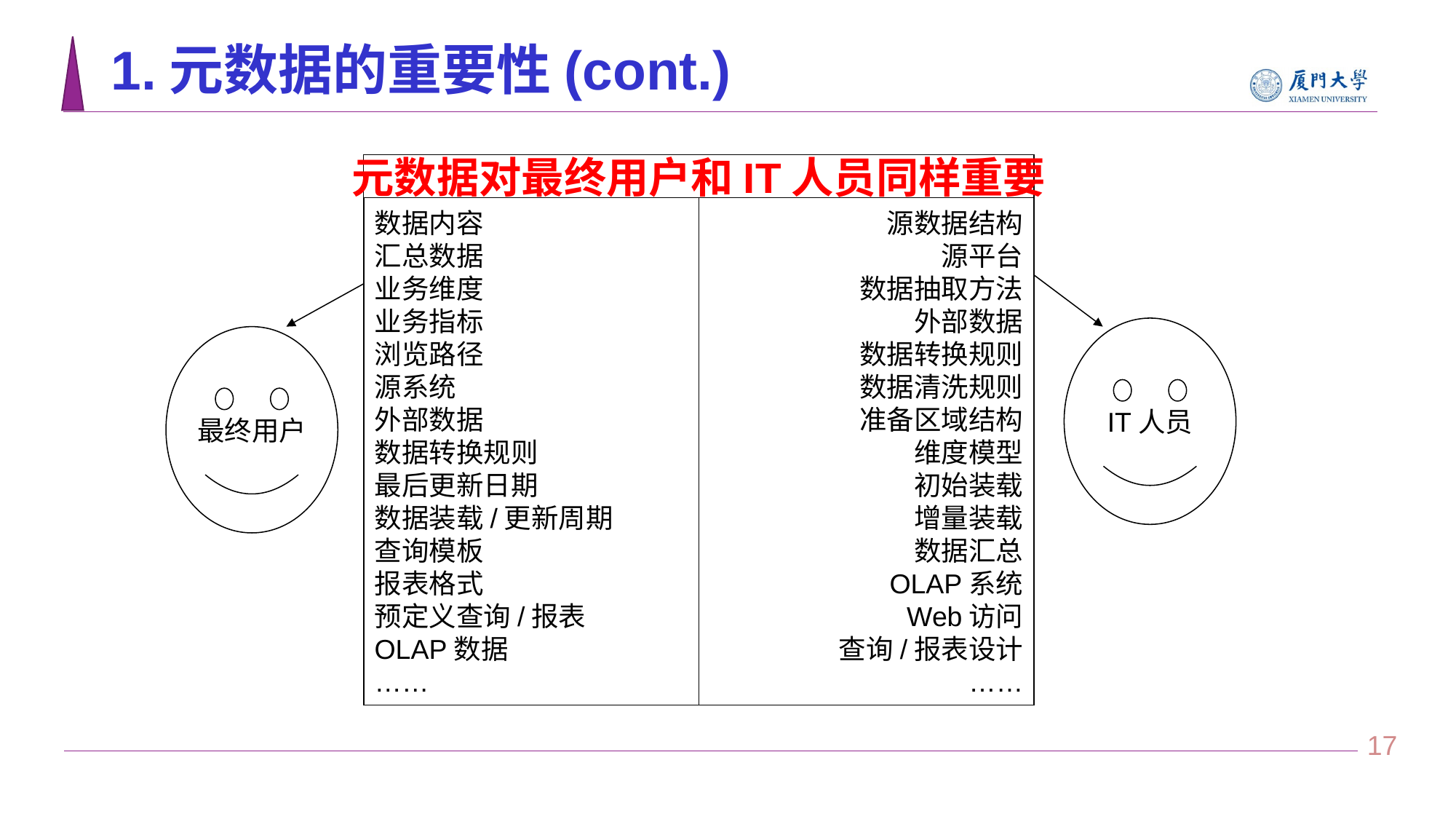

# 1.元数据的重要性(cont.)
元数据对最终用户和IT人员同样重要
数据内容
汇总数据
业务维度
业务指标
浏览路径
源系统
外部数据
数据转换规则
最后更新日期
数据装载/更新周期
查询模板
报表格式
预定义查询/报表
OLAP数据
……
源数据结构
源平台
数据抽取方法
外部数据
数据转换规则
数据清洗规则
准备区域结构
维度模型
初始装载
增量装载
数据汇总
OLAP系统
Web访问
查询/报表设计
……

IT人员
最终用户
17